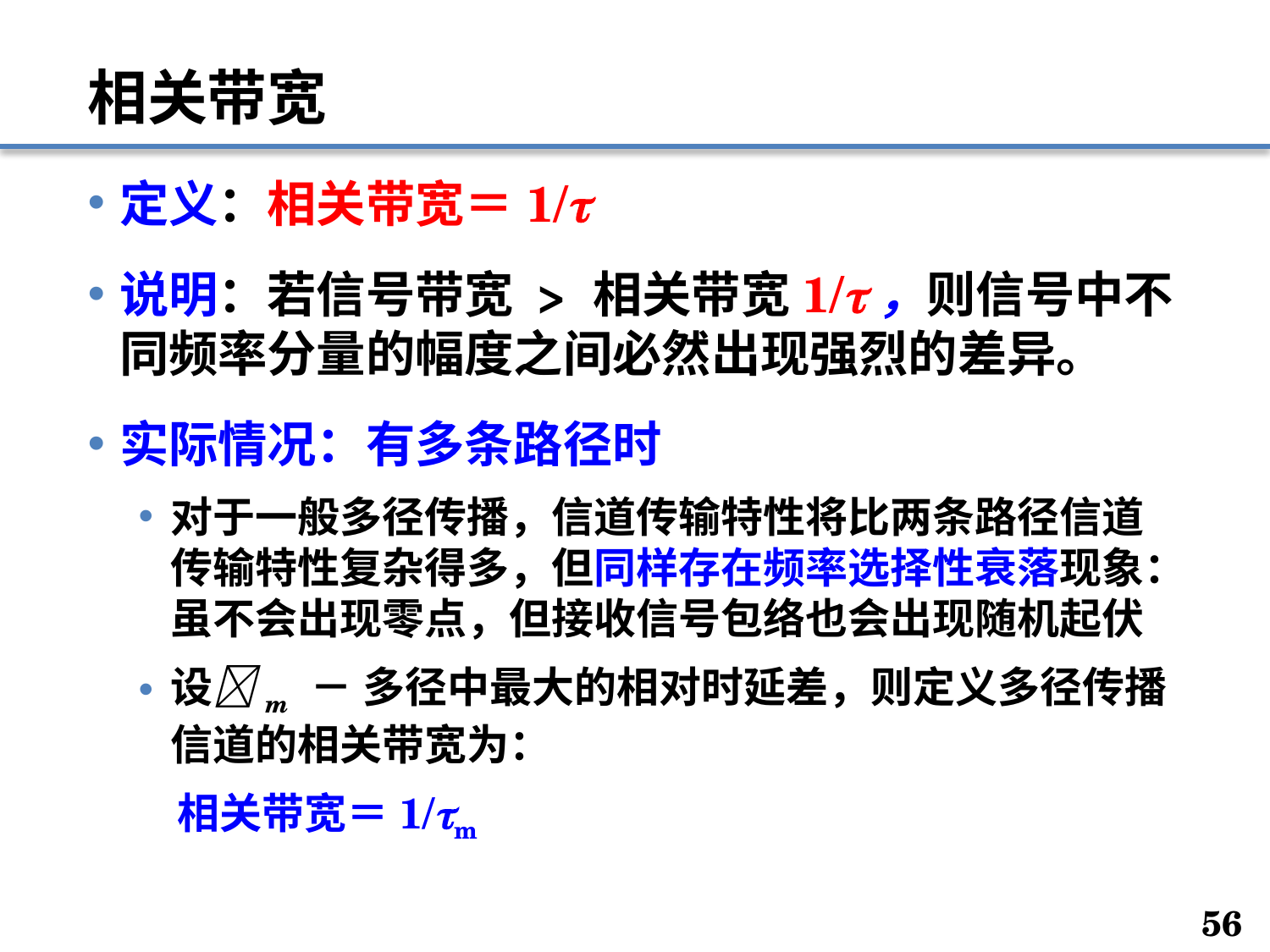

# 相关带宽
定义：相关带宽＝1/τ
说明：若信号带宽 > 相关带宽1/τ，则信号中不同频率分量的幅度之间必然出现强烈的差异。
实际情况：有多条路径时
对于一般多径传播，信道传输特性将比两条路径信道传输特性复杂得多，但同样存在频率选择性衰落现象：虽不会出现零点，但接收信号包络也会出现随机起伏
设τm － 多径中最大的相对时延差，则定义多径传播信道的相关带宽为：
   相关带宽＝1/τm
56